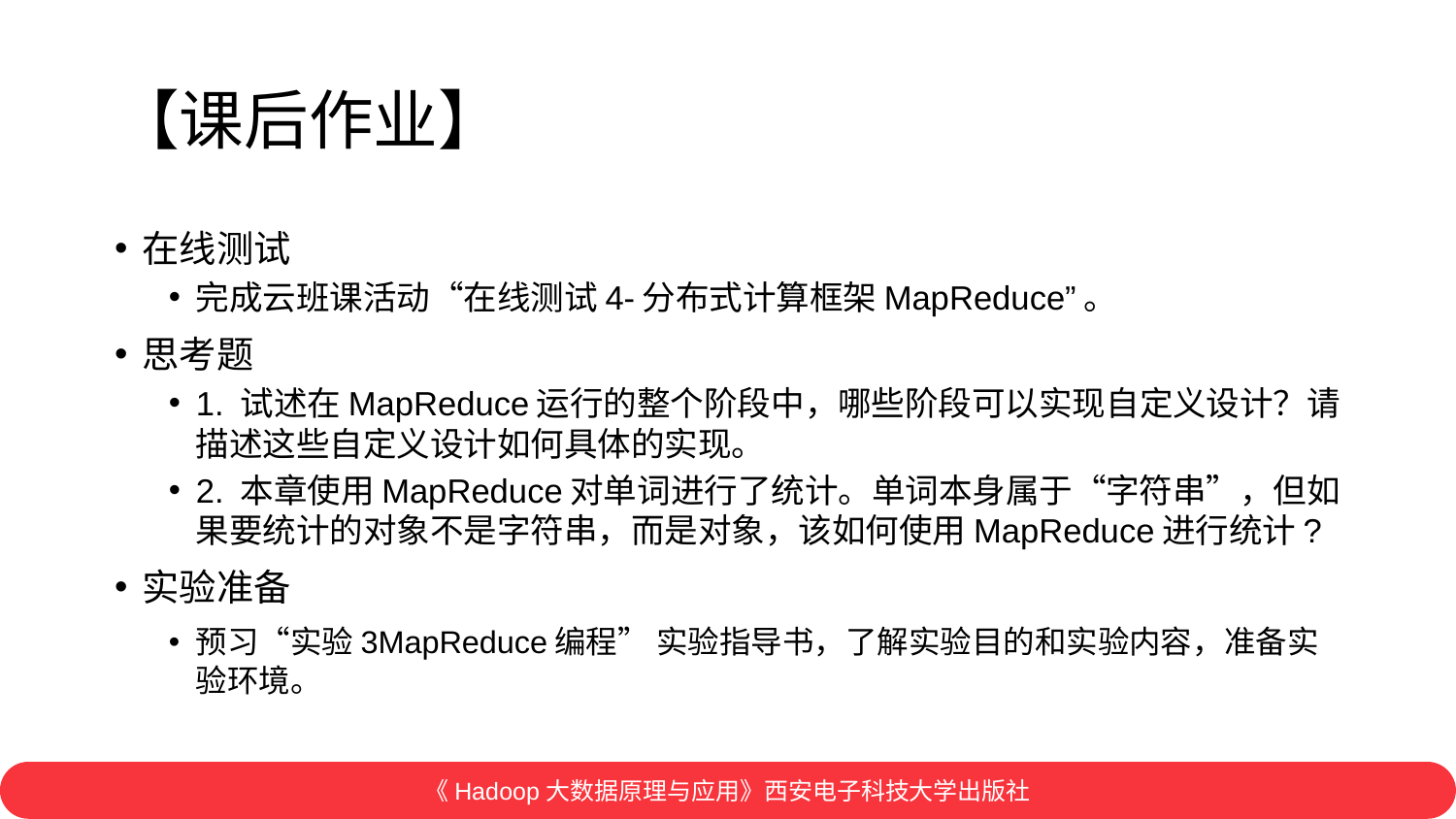

# 【课后作业】
在线测试
完成云班课活动“在线测试4-分布式计算框架MapReduce”。
思考题
1. 试述在MapReduce运行的整个阶段中，哪些阶段可以实现自定义设计？请描述这些自定义设计如何具体的实现。
2. 本章使用MapReduce对单词进行了统计。单词本身属于“字符串”，但如果要统计的对象不是字符串，而是对象，该如何使用MapReduce进行统计?
实验准备
预习“实验3MapReduce编程” 实验指导书，了解实验目的和实验内容，准备实验环境。